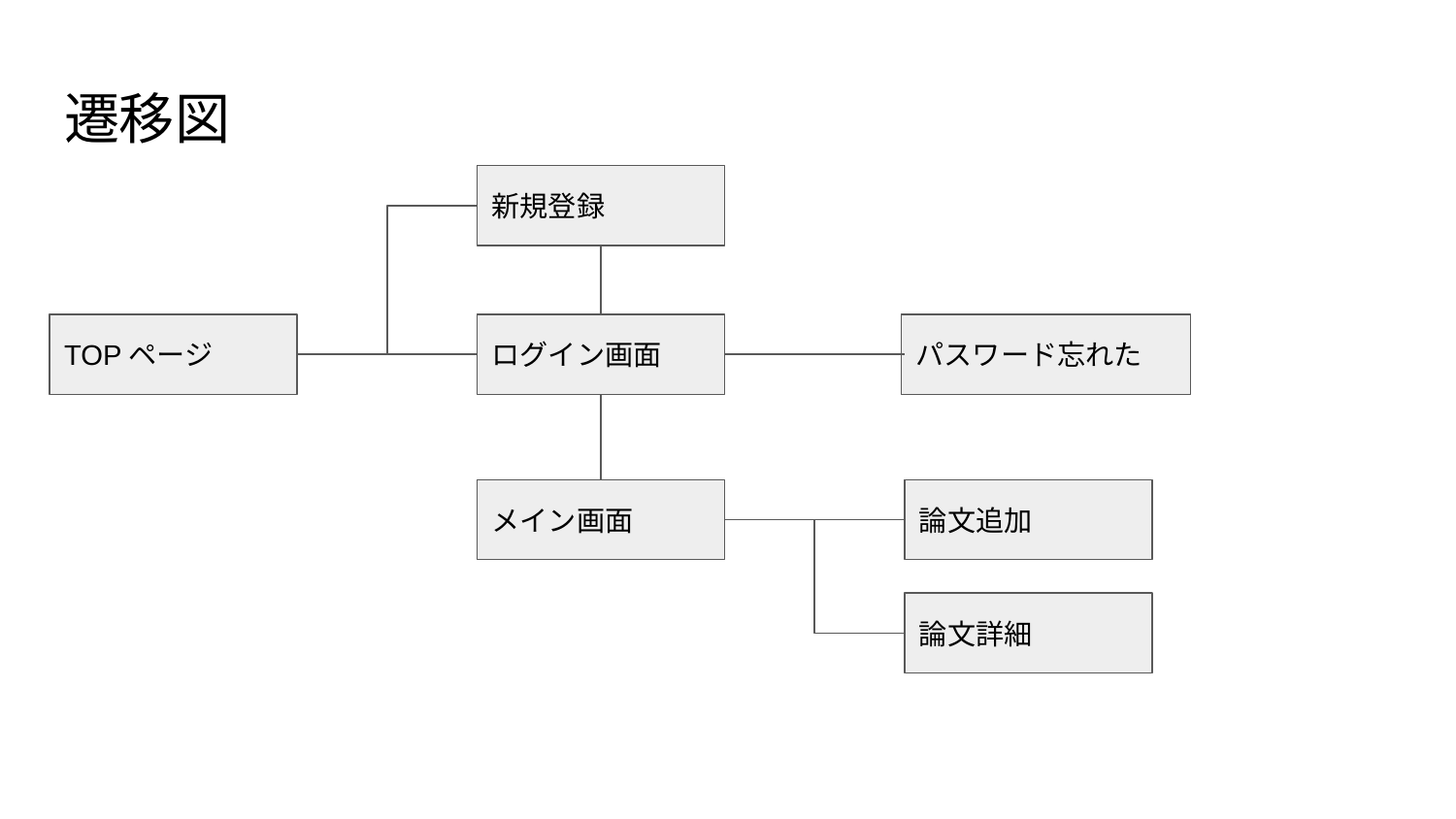

# 遷移図

新規登録
TOPページ
ログイン画面
パスワード忘れた
メイン画面
論文追加
論文詳細